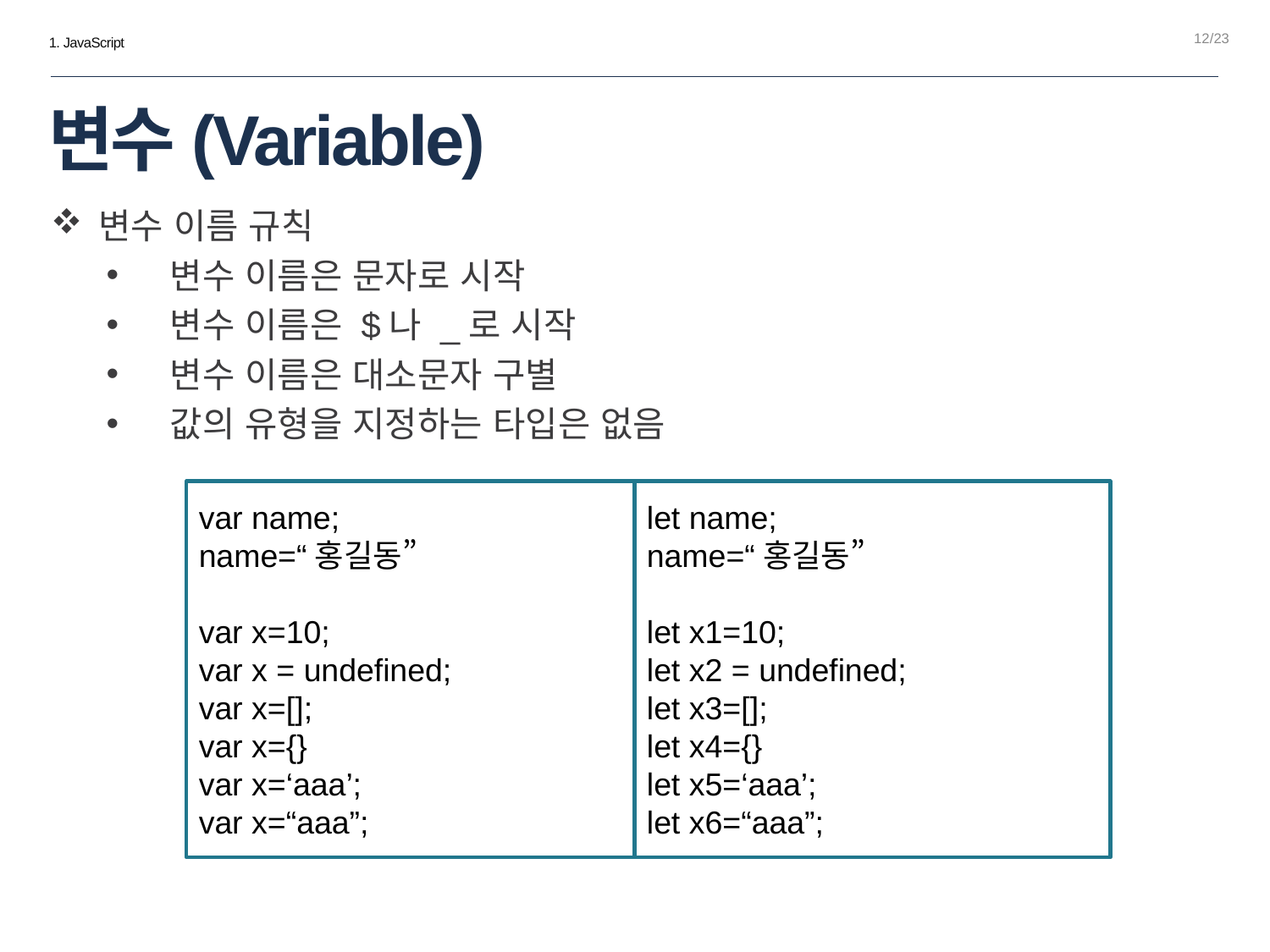

12
1. JavaScript
# 변수(Variable)
변수 이름 규칙
변수 이름은 문자로 시작
변수 이름은 $나 _로 시작
변수 이름은 대소문자 구별
값의 유형을 지정하는 타입은 없음

var name;
name=“홍길동”

var x=10;
var x = undefined;
var x=[];
var x={}
var x=‘aaa’;
var x=“aaa”;
let name;
name=“홍길동”

let x1=10;
let x2 = undefined;
let x3=[];
let x4={}
let x5=‘aaa’;
let x6=“aaa”;